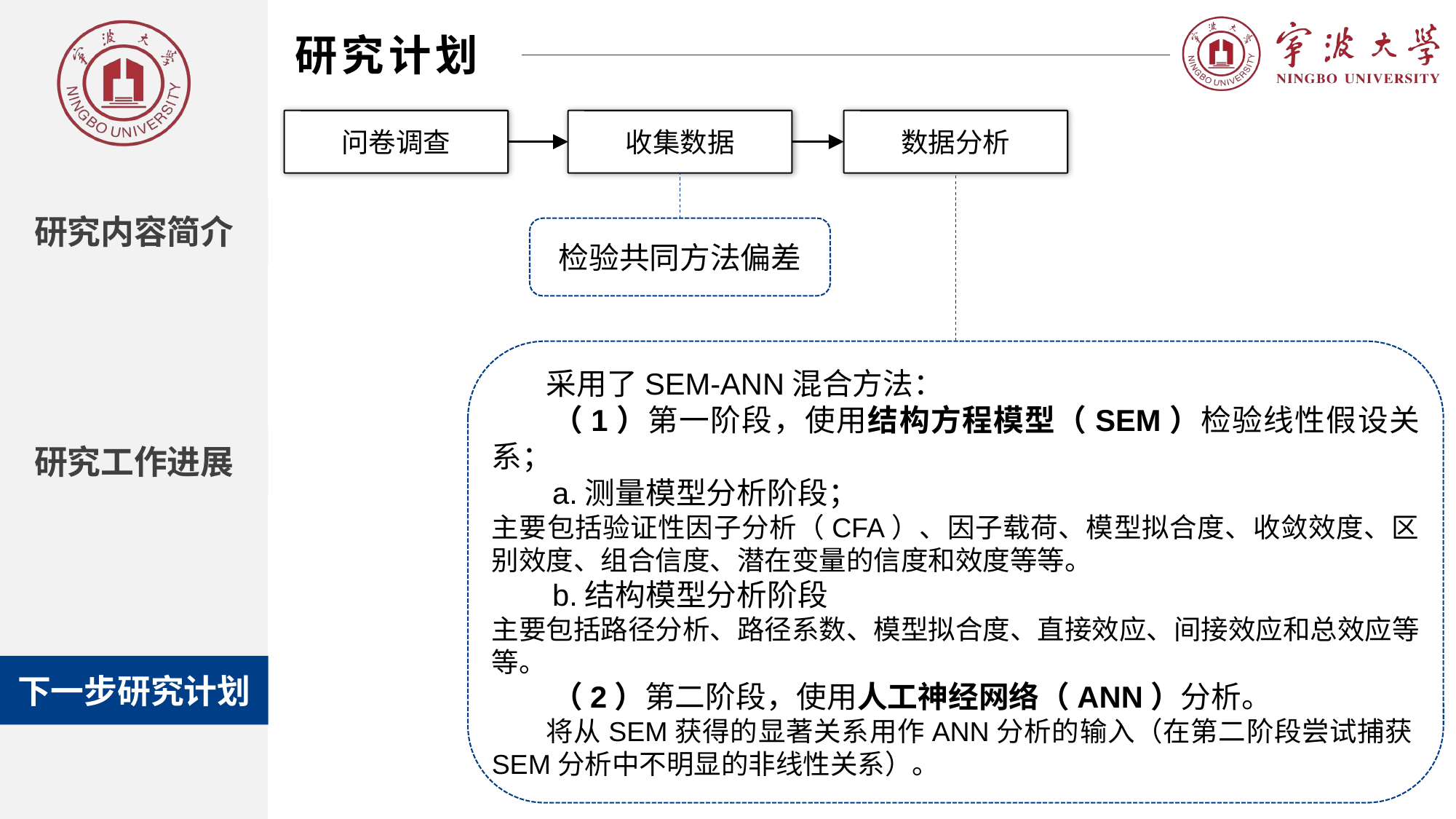

研究计划
问卷调查
收集数据
数据分析
研究内容简介
检验共同方法偏差
采用了SEM-ANN混合方法：
（1）第一阶段，使用结构方程模型（SEM）检验线性假设关系；
a.测量模型分析阶段；
主要包括验证性因子分析（CFA）、因子载荷、模型拟合度、收敛效度、区别效度、组合信度、潜在变量的信度和效度等等。
b.结构模型分析阶段
主要包括路径分析、路径系数、模型拟合度、直接效应、间接效应和总效应等等。
（2）第二阶段，使用人工神经网络（ANN）分析。
将从SEM获得的显著关系用作ANN分析的输入（在第二阶段尝试捕获SEM分析中不明显的非线性关系）。
研究工作进展
下一步研究计划
7